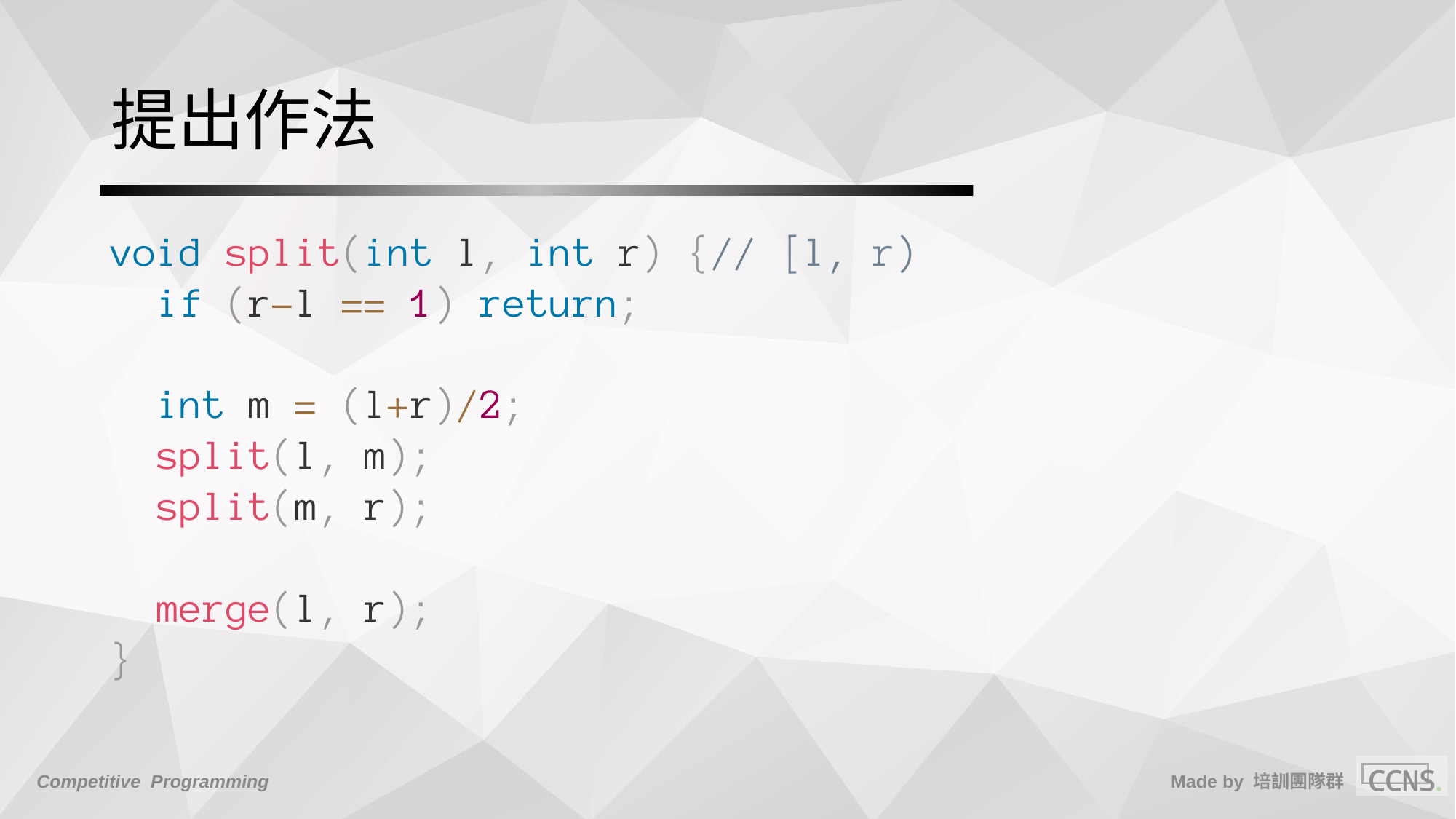

# 提出作法
void split(int l, int r) {// [l, r)
  if (r-l == 1) return;
  int m = (l+r)/2;
  split(l, m);
  split(m, r);
  merge(l, r);
}